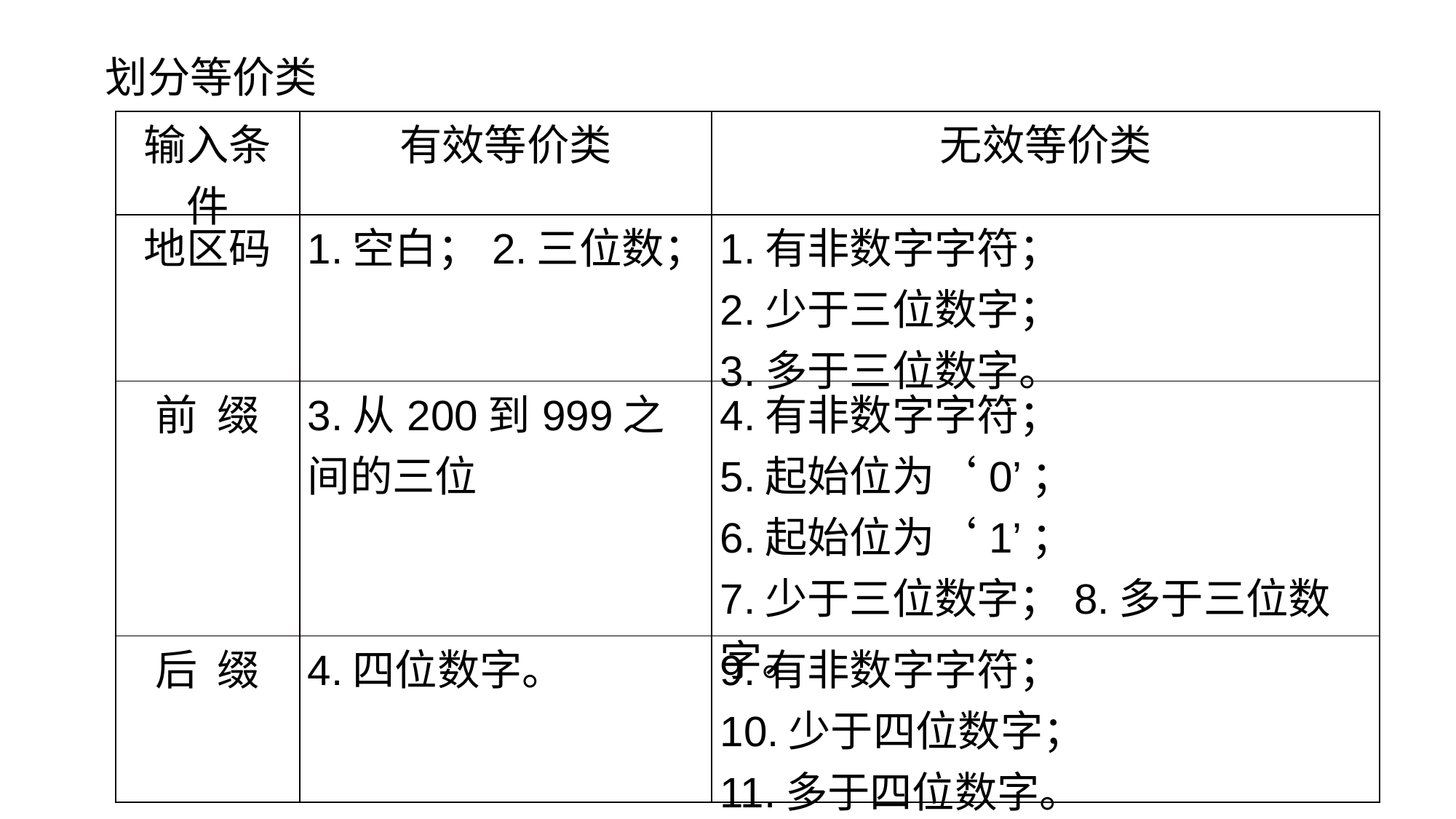

划分等价类
| 输入条件 | 有效等价类 | 无效等价类 |
| --- | --- | --- |
| 地区码 | 1.空白；2.三位数； | 1.有非数字字符； 2.少于三位数字； 3.多于三位数字。 |
| 前 缀 | 3.从200到999之间的三位 | 4.有非数字字符； 5.起始位为‘0’； 6.起始位为‘1’； 7.少于三位数字；8.多于三位数字。 |
| 后 缀 | 4.四位数字。 | 9.有非数字字符； 10.少于四位数字； 11.多于四位数字。 |